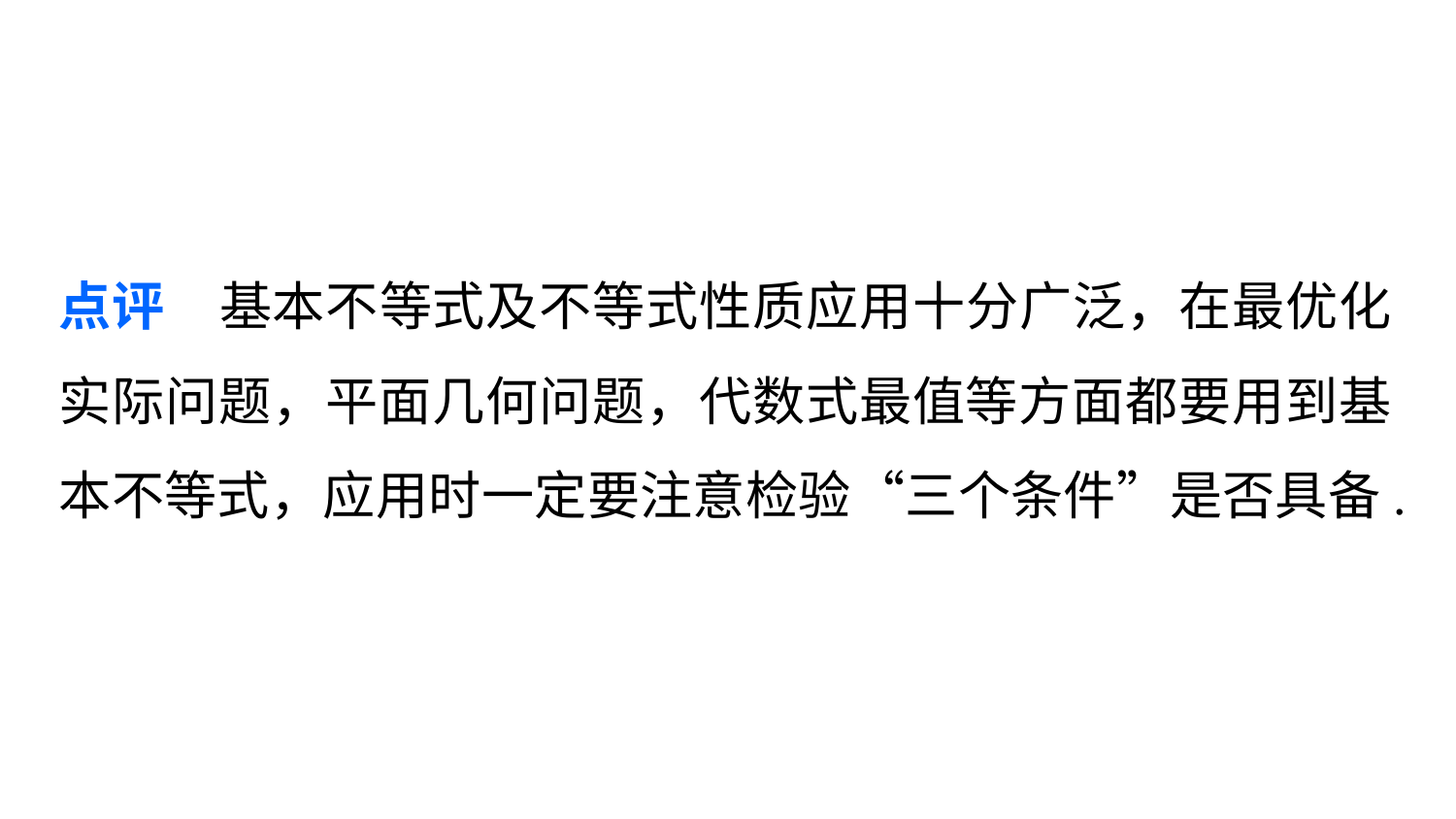

点评　基本不等式及不等式性质应用十分广泛，在最优化实际问题，平面几何问题，代数式最值等方面都要用到基本不等式，应用时一定要注意检验“三个条件”是否具备.